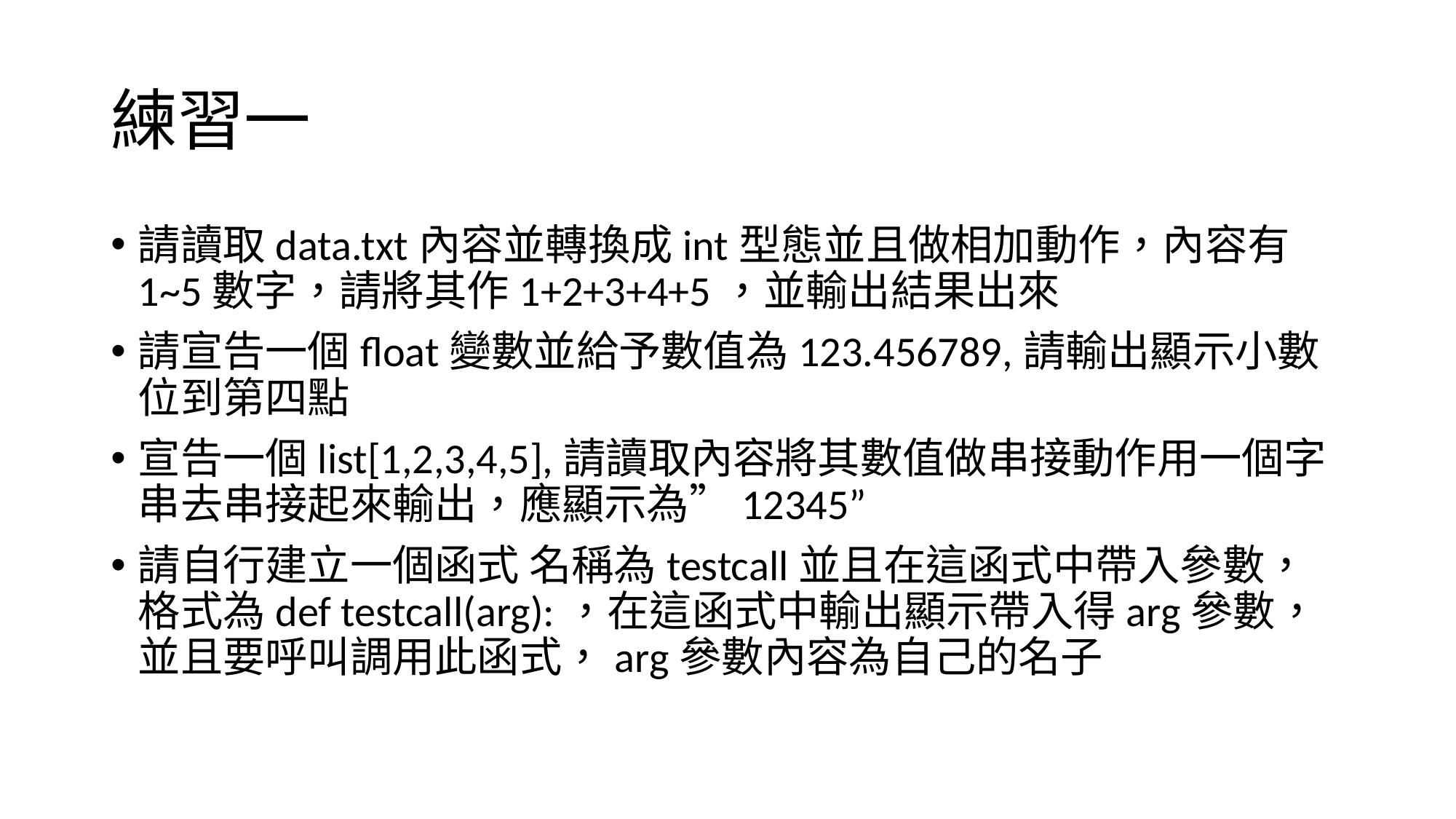

# 練習一
請讀取data.txt內容並轉換成int型態並且做相加動作，內容有1~5數字，請將其作1+2+3+4+5，並輸出結果出來
請宣告一個float變數並給予數值為123.456789,請輸出顯示小數位到第四點
宣告一個list[1,2,3,4,5],請讀取內容將其數值做串接動作用一個字串去串接起來輸出，應顯示為”12345”
請自行建立一個函式 名稱為testcall並且在這函式中帶入參數，格式為def testcall(arg):，在這函式中輸出顯示帶入得arg參數，並且要呼叫調用此函式，arg參數內容為自己的名子